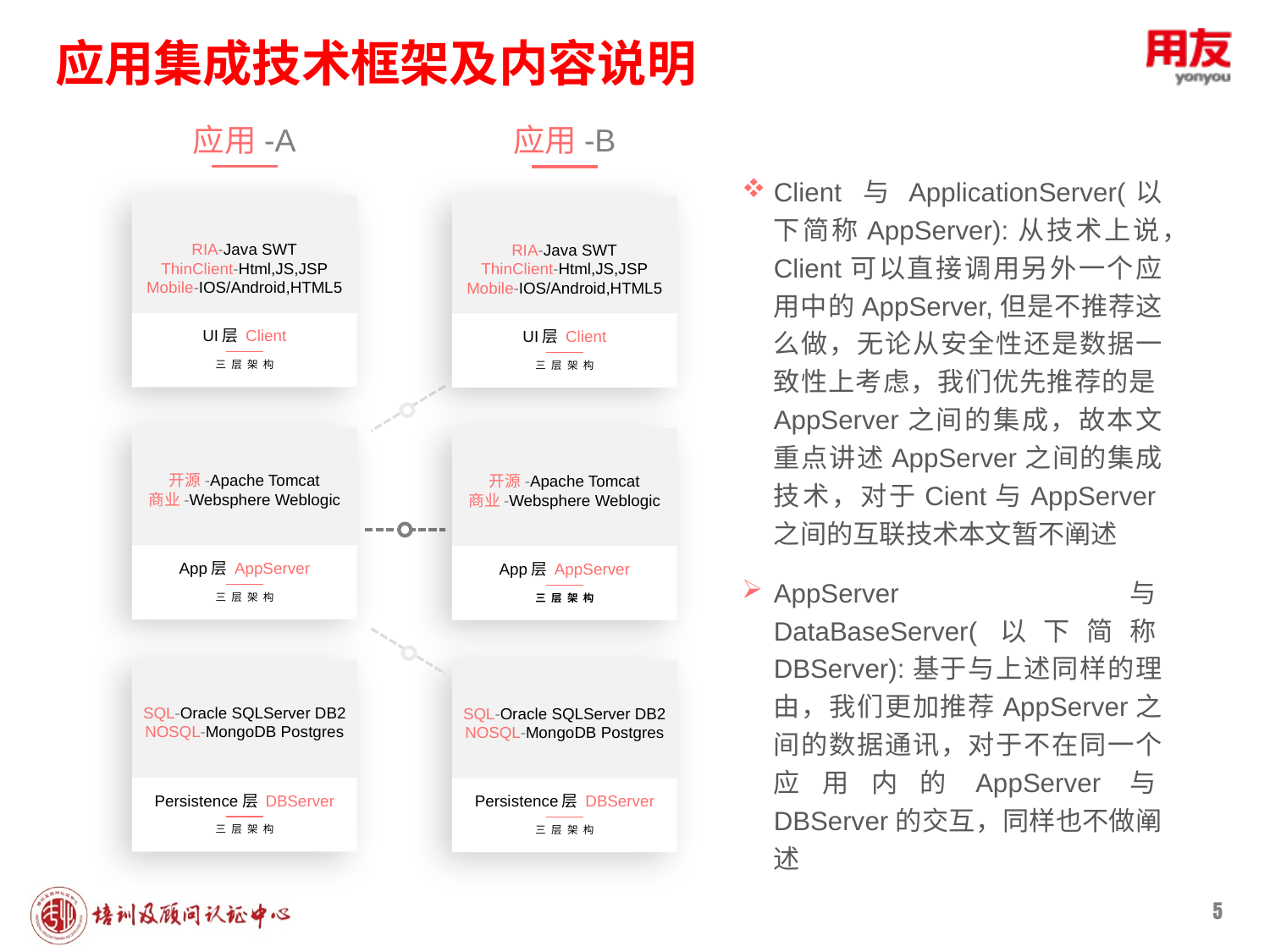

应用集成技术框架及内容说明
应用-A
应用-B
Client 与 ApplicationServer(以下简称AppServer):从技术上说，Client可以直接调用另外一个应用中的AppServer,但是不推荐这么做，无论从安全性还是数据一致性上考虑，我们优先推荐的是AppServer之间的集成，故本文重点讲述AppServer之间的集成技术，对于Cient与AppServer之间的互联技术本文暂不阐述
AppServer与DataBaseServer(以下简称DBServer):基于与上述同样的理由，我们更加推荐AppServer之间的数据通讯，对于不在同一个应用内的AppServer与DBServer的交互，同样也不做阐述

RIA-Java SWT
ThinClient-Html,JS,JSP
Mobile-IOS/Android,HTML5

UI层 Client
三层架构

RIA-Java SWT
ThinClient-Html,JS,JSP
Mobile-IOS/Android,HTML5

UI层 Client
三层架构

开源-Apache Tomcat
商业-Websphere Weblogic

App层 AppServer
三层架构

开源-Apache Tomcat
商业-Websphere Weblogic

App层 AppServer
三层架构

SQL-Oracle SQLServer DB2
NOSQL-MongoDB Postgres

Persistence层 DBServer
三层架构

SQL-Oracle SQLServer DB2
NOSQL-MongoDB Postgres

Persistence层 DBServer
三层架构